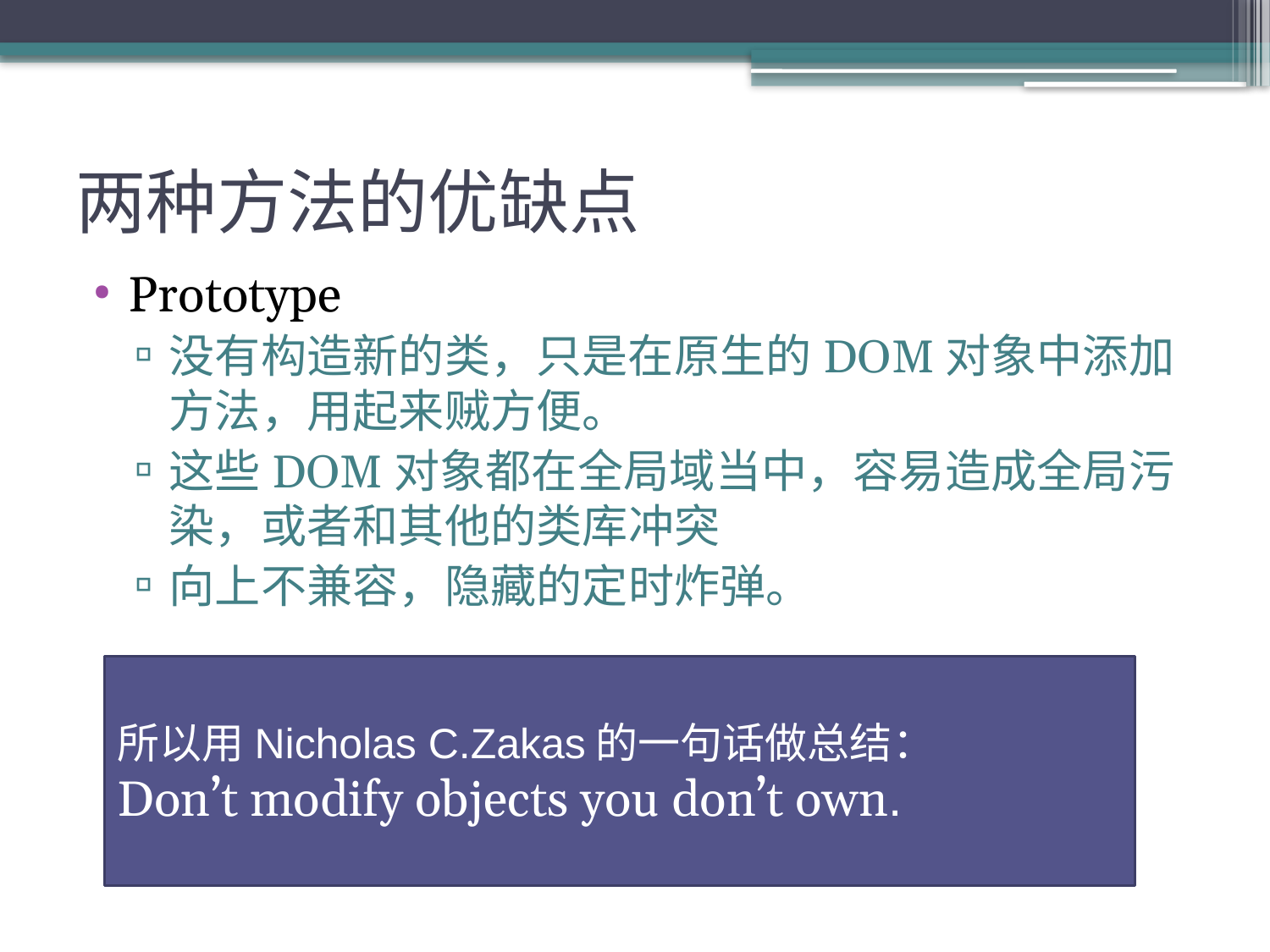

# 两种方法的优缺点
Prototype
没有构造新的类，只是在原生的DOM对象中添加方法，用起来贼方便。
这些DOM对象都在全局域当中，容易造成全局污染，或者和其他的类库冲突
向上不兼容，隐藏的定时炸弹。
所以用Nicholas C.Zakas的一句话做总结：
Don’t modify objects you don’t own.